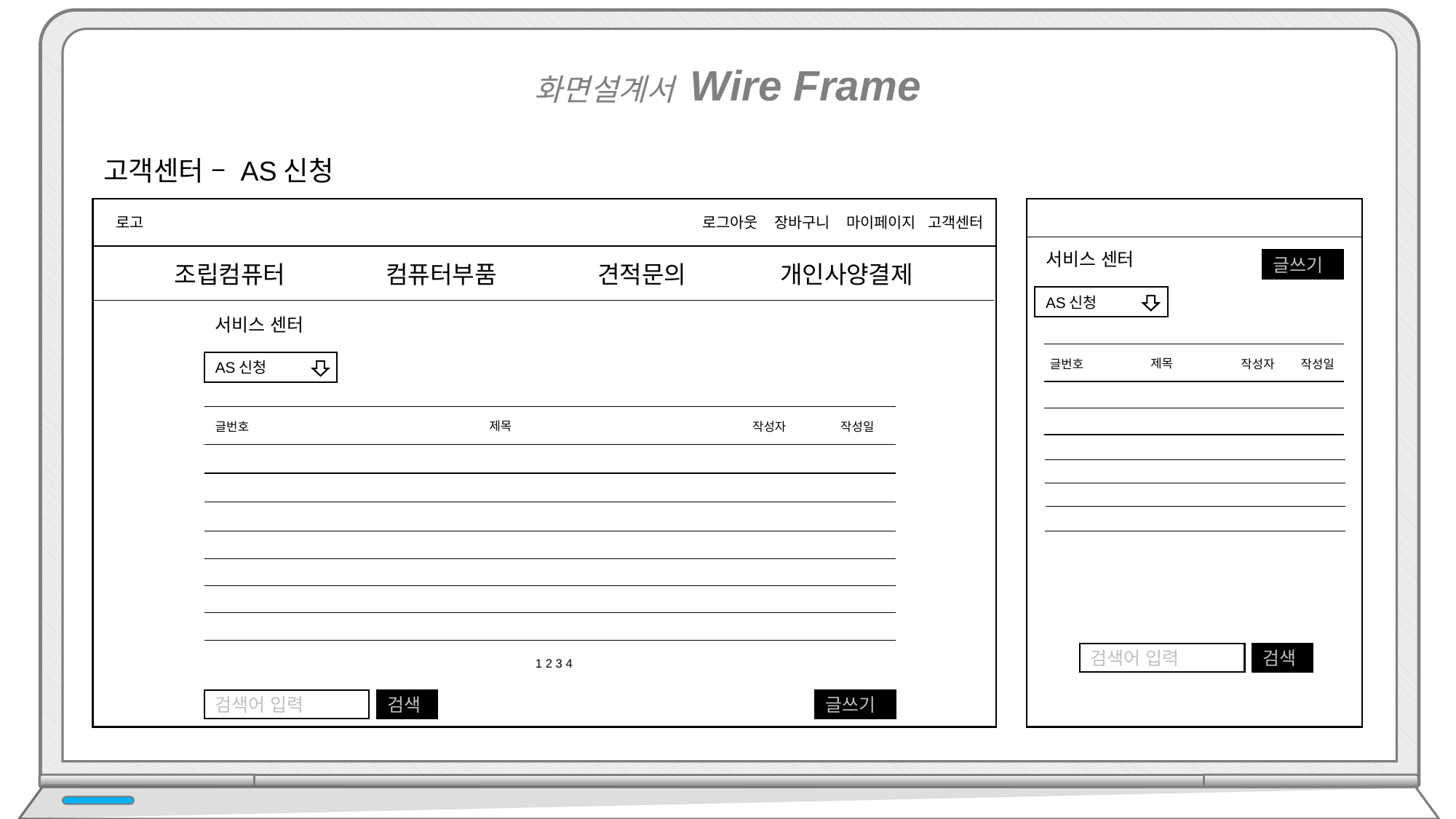

화면설계서 Wire Frame
고객센터 – AS신청

로그아웃    장바구니    마이페이지   고객센터
로고
서비스 센터
글쓰기
조립컴퓨터               컴퓨터부품               견적문의              개인사양결제
AS신청

서비스 센터
제목
글번호
작성일
작성자
AS신청

제목
글번호
작성자
작성일
검색어 입력
검색
1 2 3 4
글쓰기
검색어 입력
검색